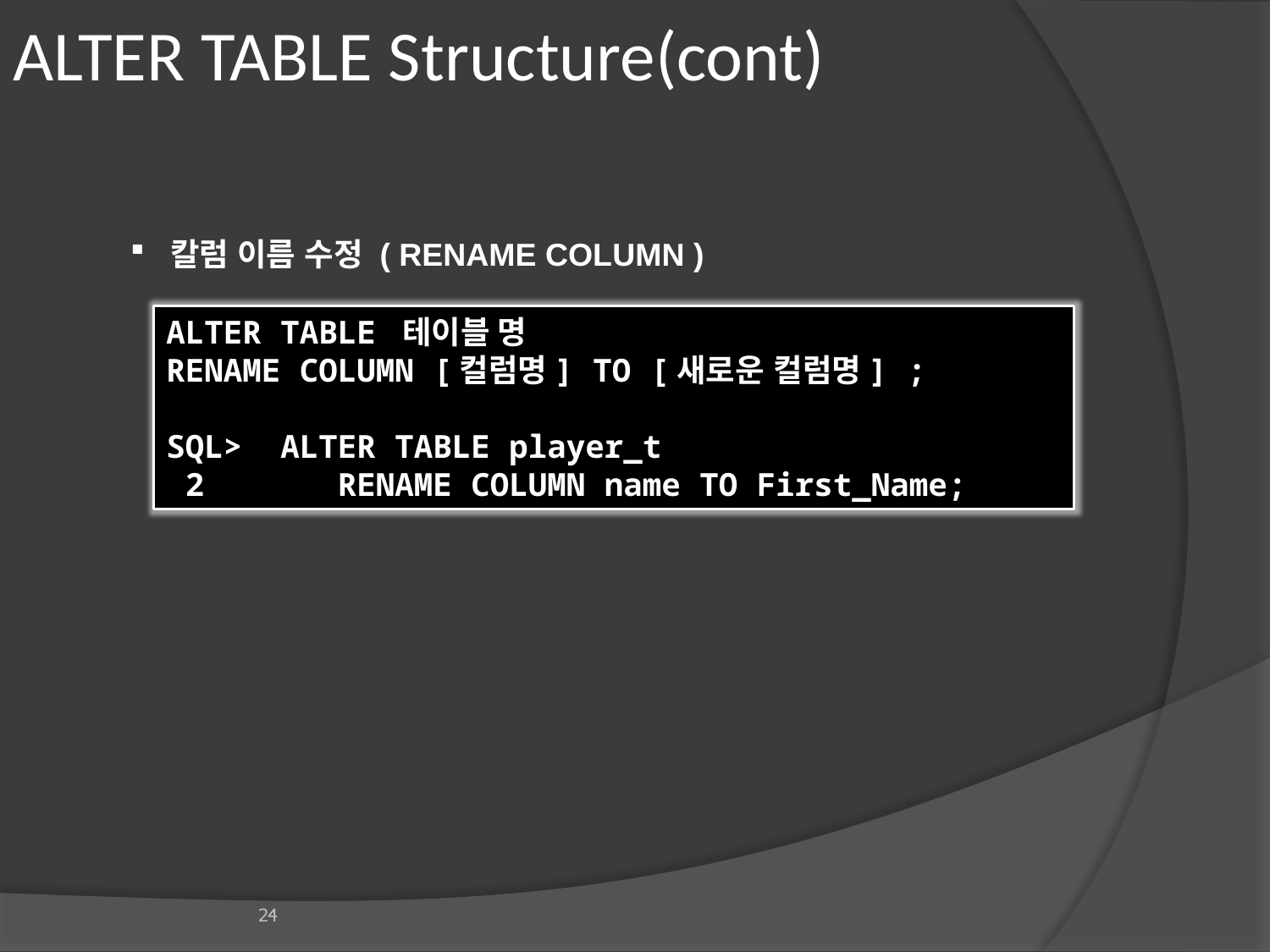

# ALTER TABLE Structure(cont)

  칼럼 이름 수정 ( RENAME COLUMN )

ALTER TABLE 테이블 명
RENAME COLUMN [컬럼명] TO [새로운 컬럼명] ;

SQL>  ALTER TABLE player_t
 2       RENAME COLUMN name TO First_Name;
24